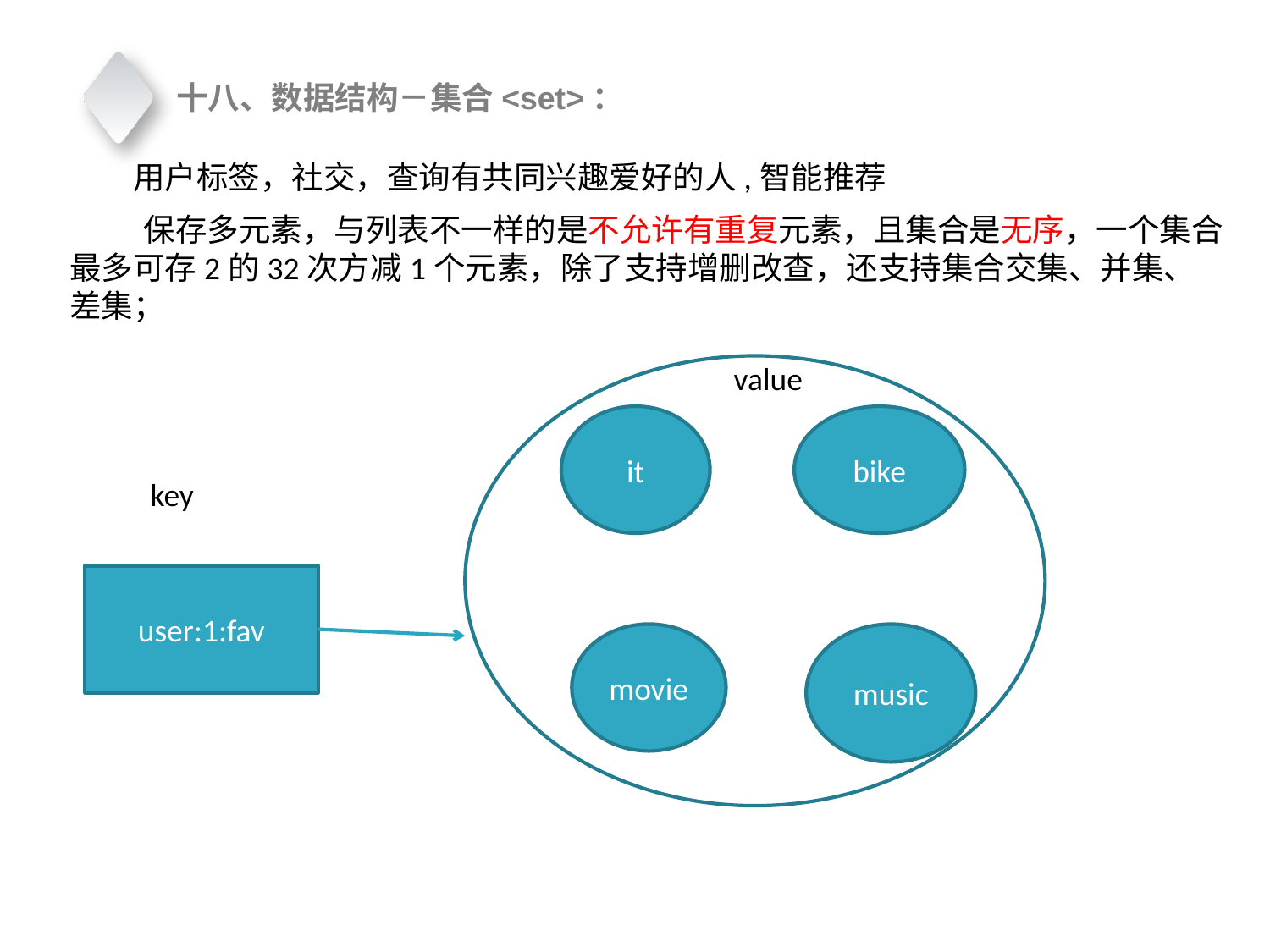

十八、数据结构－集合<set>：
用户标签，社交，查询有共同兴趣爱好的人,智能推荐
保存多元素，与列表不一样的是不允许有重复元素，且集合是无序，一个集合最多可存2的32次方减1个元素，除了支持增删改查，还支持集合交集、并集、差集；
value

it
bike
key
user:1:fav
movie
music